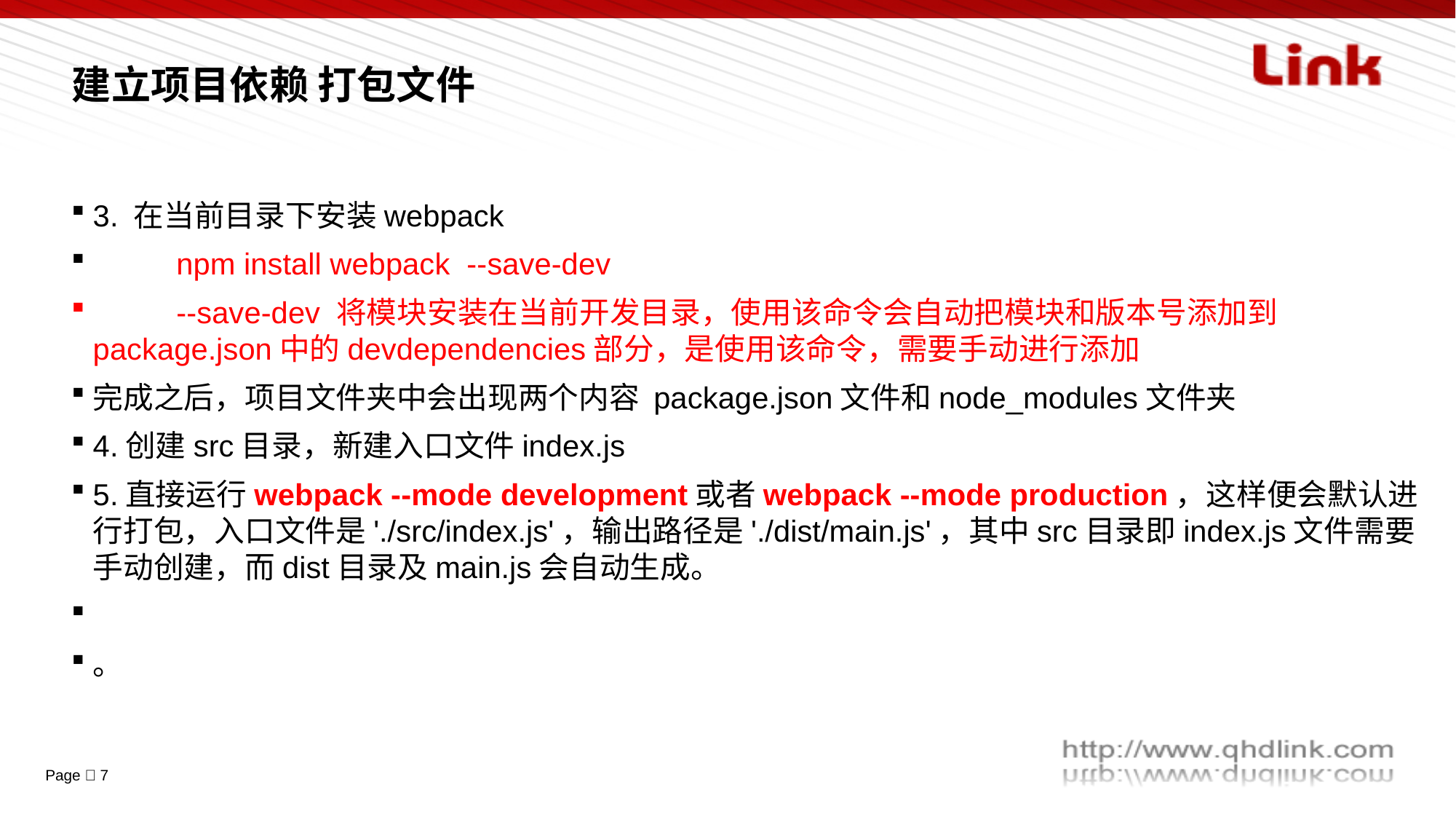

# 建立项目依赖 打包文件
3. 在当前目录下安装webpack
          npm install webpack  --save-dev
          --save-dev 将模块安装在当前开发目录，使用该命令会自动把模块和版本号添加到package.json中的devdependencies部分，是使用该命令，需要手动进行添加
完成之后，项目文件夹中会出现两个内容 package.json文件和node_modules文件夹
4.创建src目录，新建入口文件index.js
5.直接运行webpack --mode development或者webpack --mode production，这样便会默认进行打包，入口文件是'./src/index.js'，输出路径是'./dist/main.js'，其中src目录即index.js文件需要手动创建，而dist目录及main.js会自动生成。

。